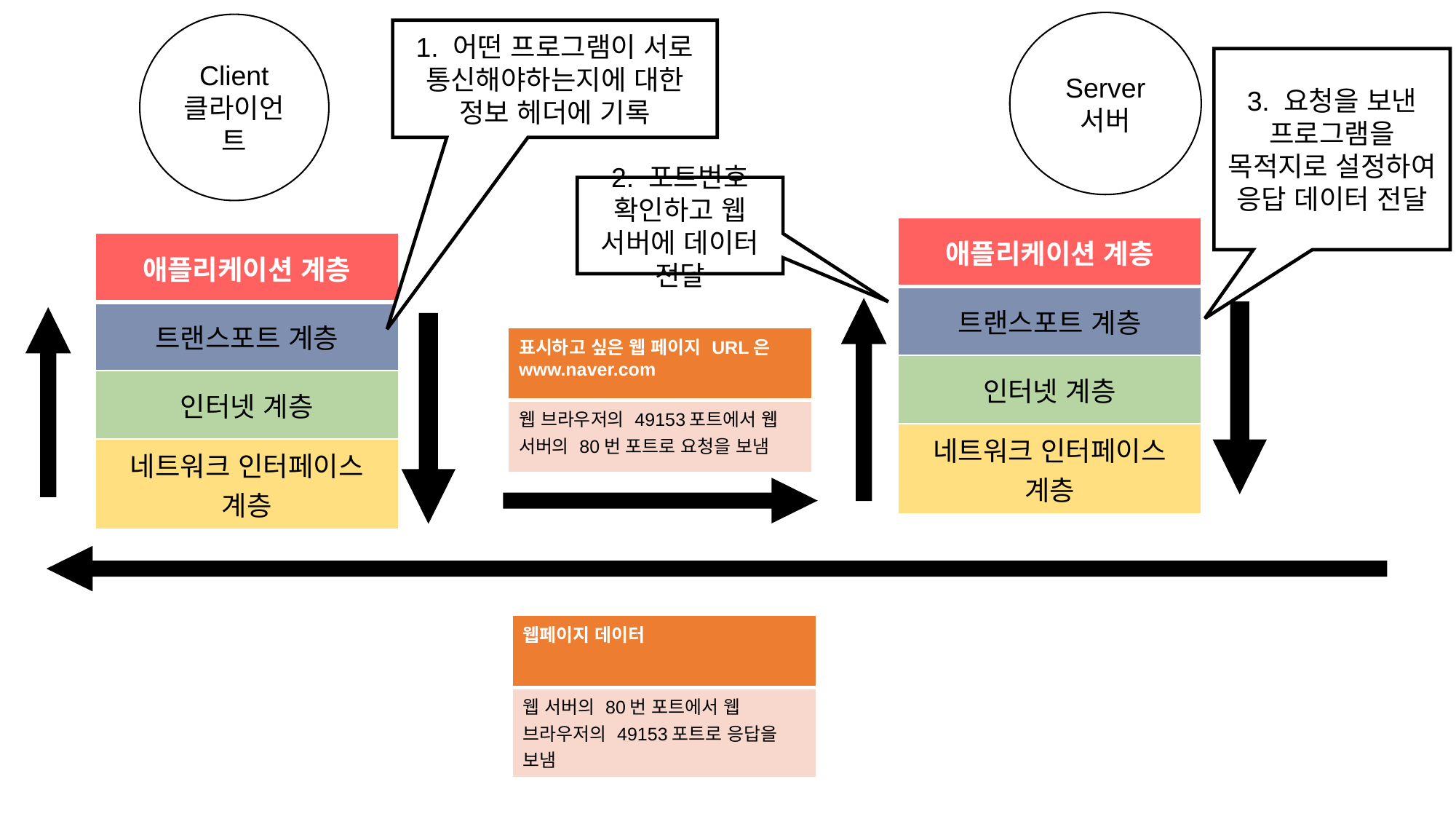

Server
서버
Client
클라이언트
1. 어떤 프로그램이 서로 통신해야하는지에 대한 정보 헤더에 기록
3. 요청을 보낸 프로그램을 목적지로 설정하여 응답 데이터 전달
2. 포트번호 확인하고 웹 서버에 데이터 전달
| 애플리케이션 계층 |
| --- |
| 트랜스포트 계층 |
| 인터넷 계층 |
| 네트워크 인터페이스 계층 |
| 애플리케이션 계층 |
| --- |
| 트랜스포트 계층 |
| 인터넷 계층 |
| 네트워크 인터페이스 계층 |

| 표시하고 싶은 웹 페이지 URL은 www.naver.com |
| --- |
| 웹 브라우저의 49153포트에서 웹 서버의 80번 포트로 요청을 보냄 |

| 웹페이지 데이터 |
| --- |
| 웹 서버의 80번 포트에서 웹 브라우저의 49153포트로 응답을 보냄 |